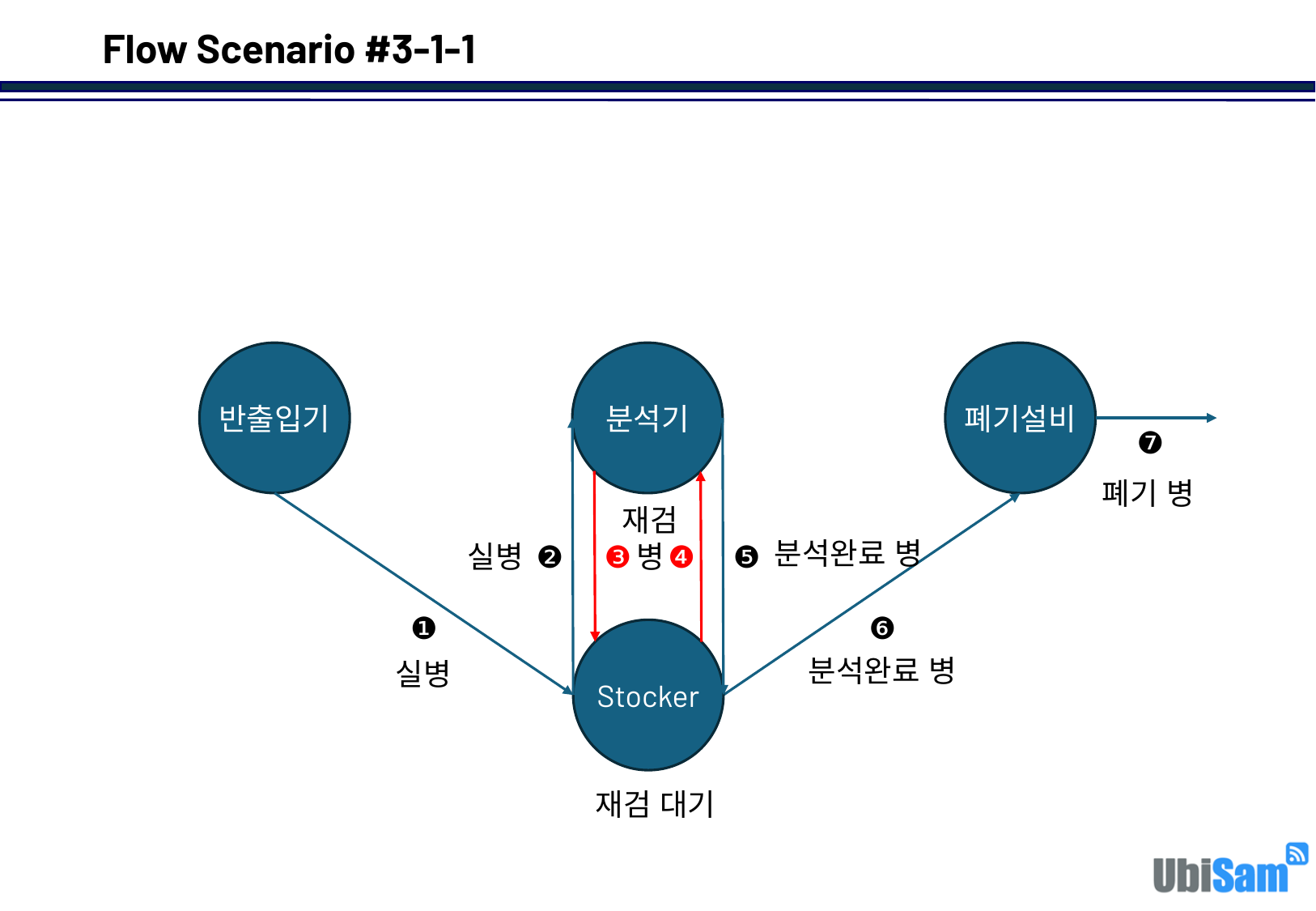

# Flow Scenario #3-1-1
반출입기
분석기
폐기설비
❼
폐기 병
재검
병
분석완료 병
실병
❷
❸
❹
❺
❶
❻
Stocker
분석완료 병
실병
재검 대기